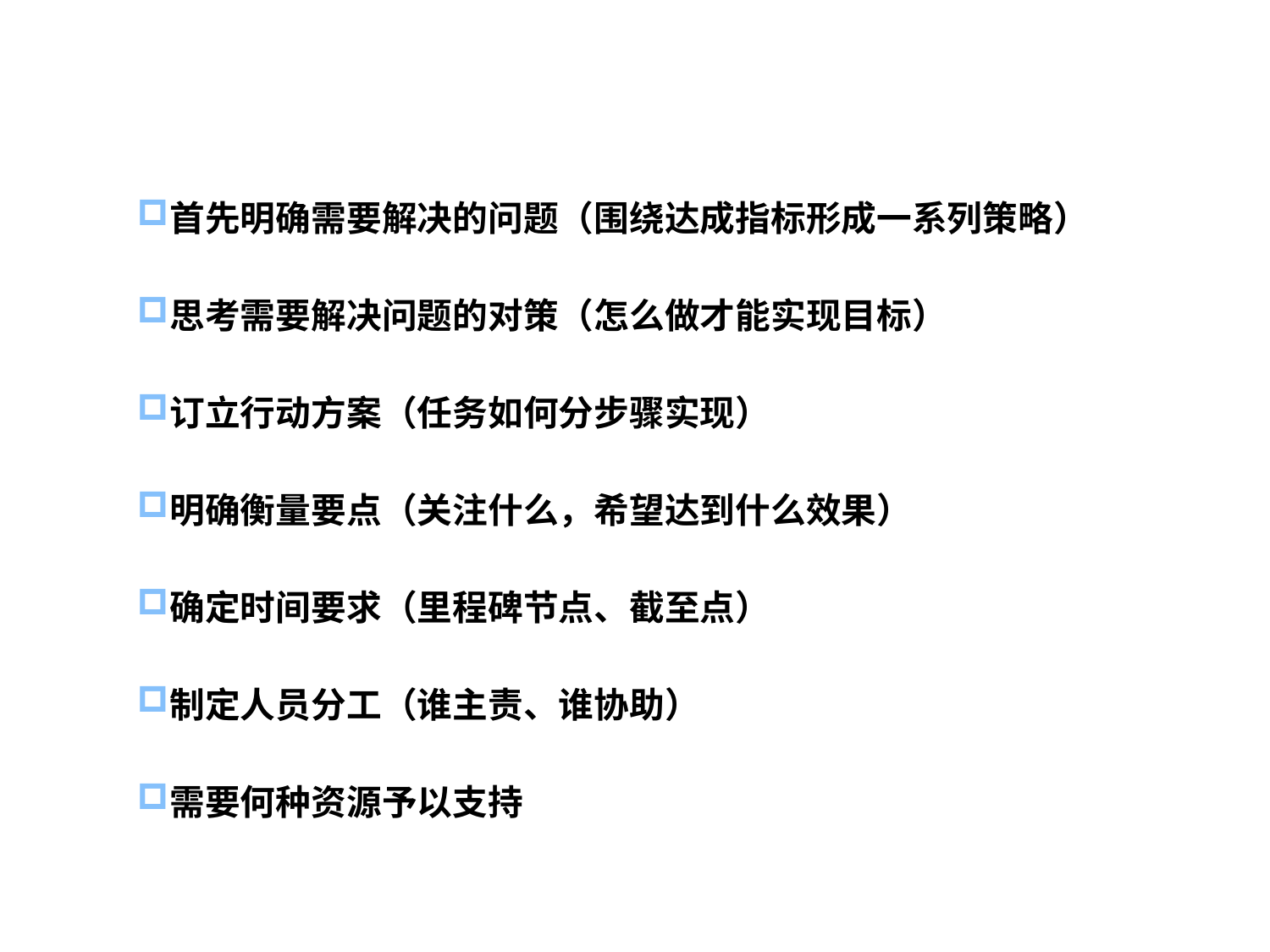

GS的设定：重要工作项目化
首先明确需要解决的问题（围绕达成指标形成一系列策略）
思考需要解决问题的对策（怎么做才能实现目标）
订立行动方案（任务如何分步骤实现）
明确衡量要点（关注什么，希望达到什么效果）
确定时间要求（里程碑节点、截至点）
制定人员分工（谁主责、谁协助）
需要何种资源予以支持